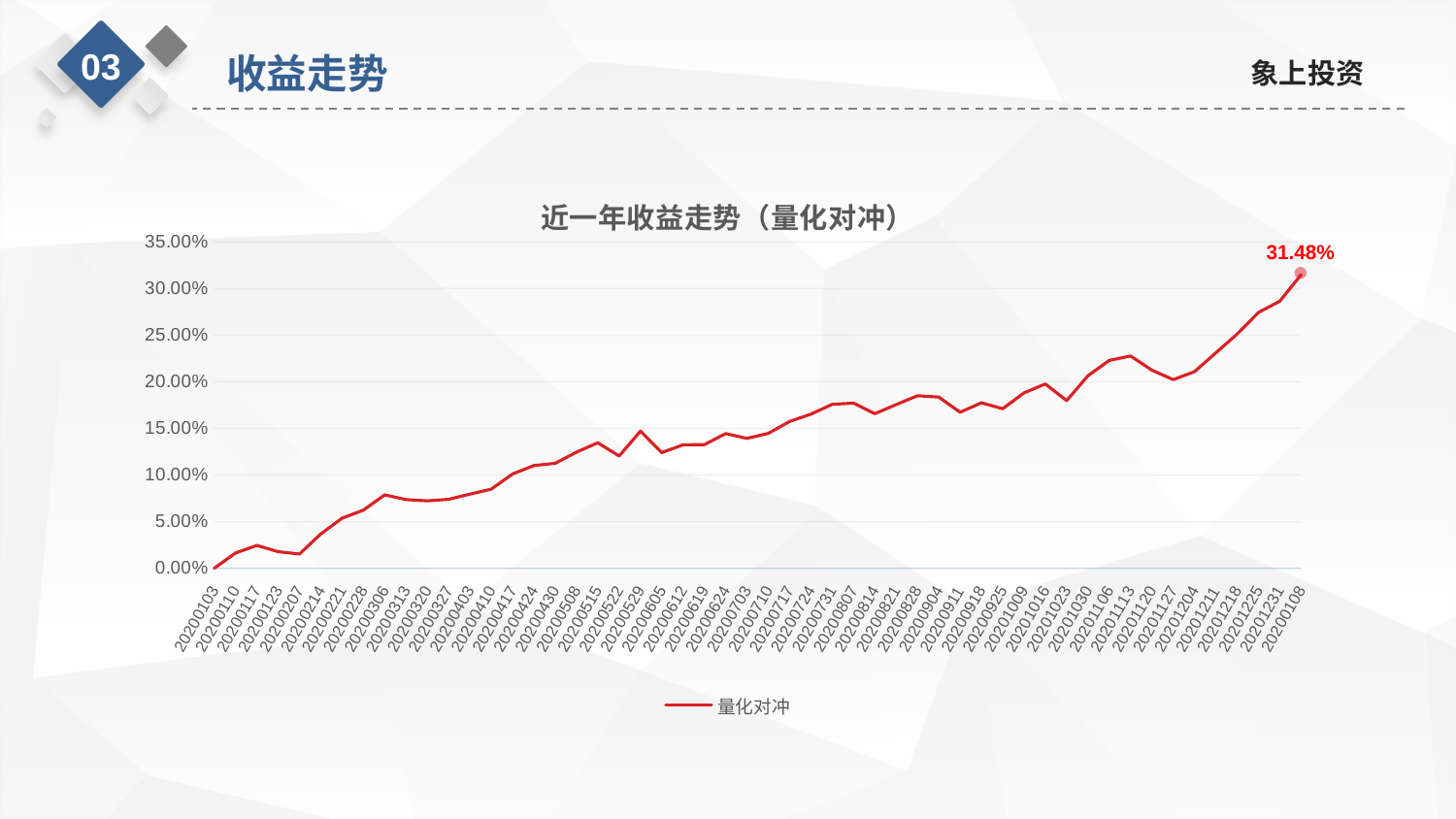

03

收益走势
象上投资

### Chart: 近一年收益走势（量化对冲）

| Category | 量化对冲 |
|---|---|
| 20200103 | 0.0 |
| 20200110 | 0.0162530413625304 |
| 20200117 | 0.0244282238442821 |
| 20200123 | 0.0177128953771291 |
| 20200207 | 0.0151824817518247 |
| 20200214 | 0.0366909975669099 |
| 20200221 | 0.0536253041362529 |
| 20200228 | 0.0622871046228708 |
| 20200306 | 0.0786374695863747 |
| 20200313 | 0.0735766423357662 |
| 20200320 | 0.0722141119221409 |
| 20200327 | 0.0738686131386861 |
| 20200403 | 0.0794160583941605 |
| 20200410 | 0.0847688564476885 |
| 20200417 | 0.101021897810219 |
| 20200424 | 0.11007299270073 |
| 20200430 | 0.112506082725061 |
| 20200508 | 0.124476885644769 |
| 20200515 | 0.134598540145985 |
| 20200522 | 0.12029197080292 |
| 20200529 | 0.14705596107056 |
| 20200605 | 0.123990267639903 |
| 20200612 | 0.132360097323601 |
| 20200619 | 0.132554744525547 |
| 20200624 | 0.144428223844282 |
| 20200703 | 0.139270072992701 |
| 20200710 | 0.144622871046229 |
| 20200717 | 0.157372262773723 |
| 20200724 | 0.165255474452555 |
| 20200731 | 0.175766423357664 |
| 20200807 | 0.177128953771289 |
| 20200814 | 0.165742092457421 |
| 20200821 | 0.175474452554744 |
| 20200828 | 0.185012165450122 |
| 20200904 | 0.183552311435523 |
| 20200911 | 0.167299270072993 |
| 20200918 | 0.177420924574209 |
| 20200925 | 0.171094890510949 |
| 20201009 | 0.188029197080292 |
| 20201016 | 0.197664233576642 |
| 20201023 | 0.179756690997567 |
| 20201030 | 0.206423357664234 |
| 20201106 | 0.22287104622871 |
| 20201113 | 0.227639902676399 |
| 20201120 | 0.212457420924574 |
| 20201127 | 0.202238442822384 |
| 20201204 | 0.210802919708029 |
| 20201211 | 0.230948905109489 |
| 20201218 | 0.251192214111922 |
| 20201225 | 0.274355231143552 |
| 20201231 | 0.28632603406326 |
| 20200108 | 0.314841849148418 |
31.48%